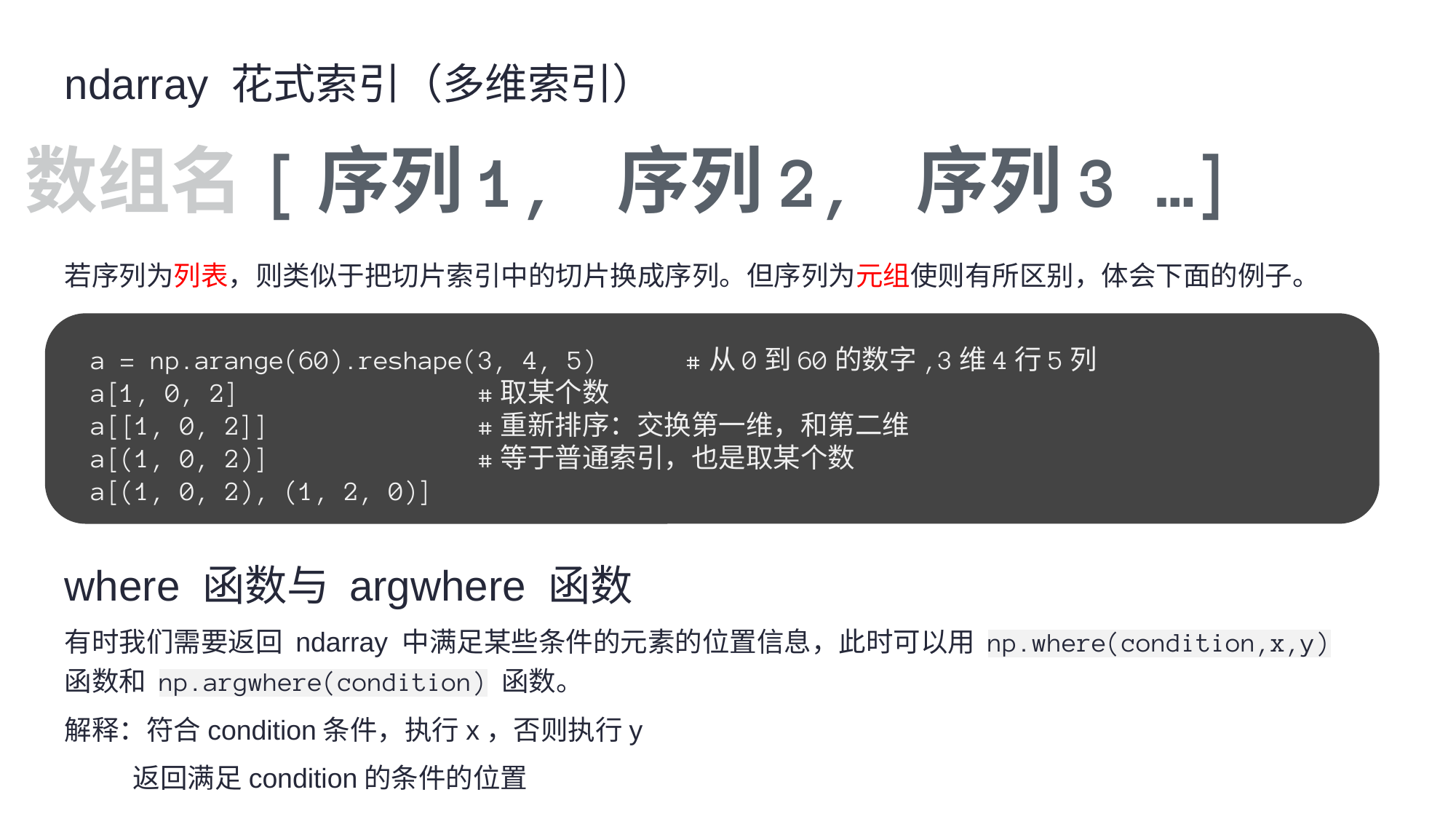

ndarray 花式索引（多维索引）
数组名[序列1, 序列2, 序列3 …]
若序列为列表，则类似于把切片索引中的切片换成序列。但序列为元组使则有所区别，体会下面的例子。
a = np.arange(60).reshape(3, 4, 5)      #从0到60的数字,3维4行5列
a[1, 0, 2]                #取某个数
a[[1, 0, 2]]              #重新排序：交换第一维，和第二维
a[(1, 0, 2)]              #等于普通索引，也是取某个数
a[(1, 0, 2), (1, 2, 0)]
where 函数与 argwhere 函数
有时我们需要返回 ndarray 中满足某些条件的元素的位置信息，此时可以用 np.where(condition,x,y) 函数和 np.argwhere(condition) 函数。
解释：符合condition条件，执行x，否则执行y
          返回满足condition的条件的位置